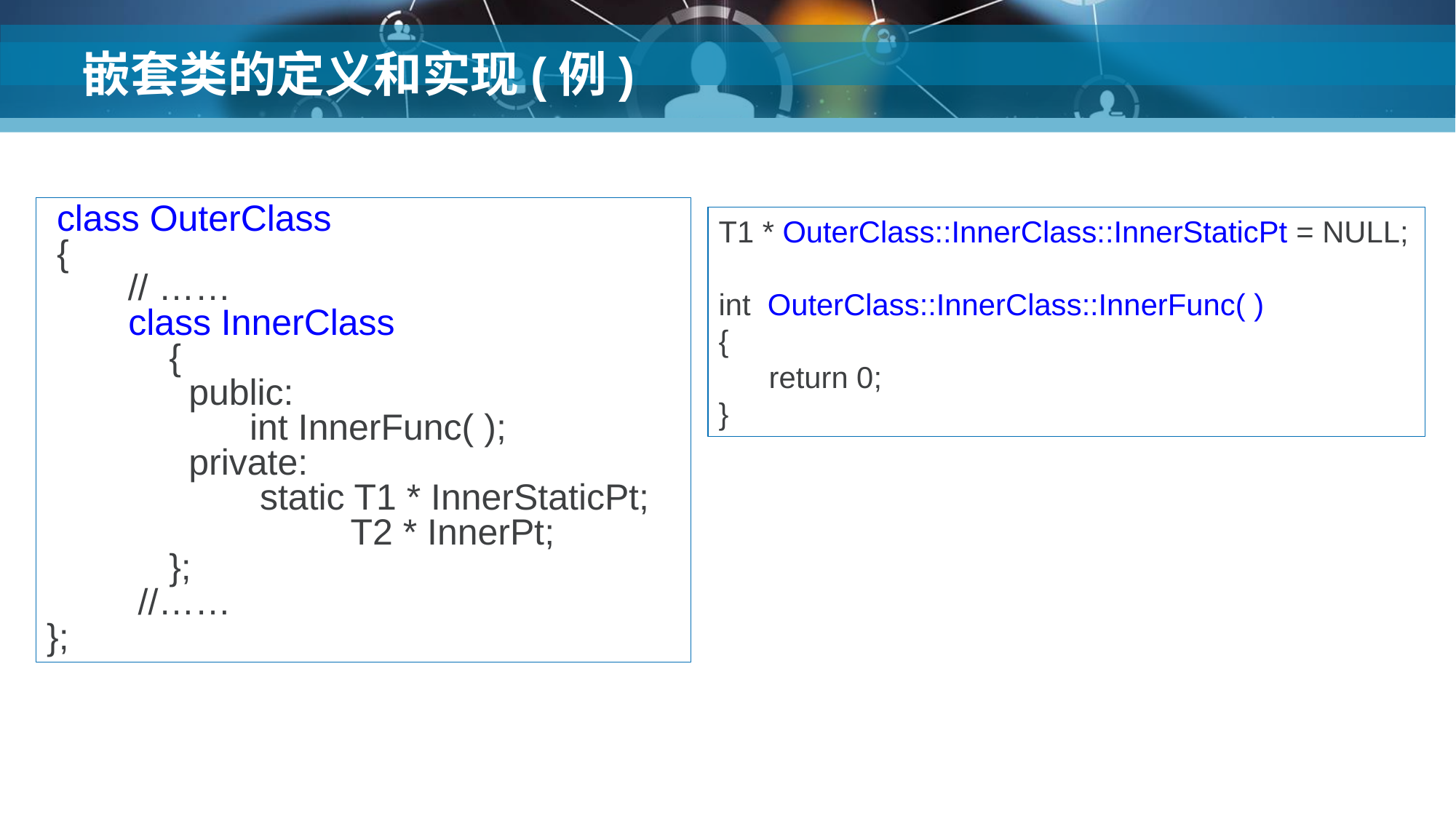

# 嵌套类的定义和实现(例)
 class OuterClass
 {
        // ……
        class InnerClass
            {
              public:
                    int InnerFunc( );
              private:
                     static T1 * InnerStaticPt;
                              T2 * InnerPt;
            };
         //……
};
T1 * OuterClass::InnerClass::InnerStaticPt = NULL;

int  OuterClass::InnerClass::InnerFunc( )
{
      return 0;
}